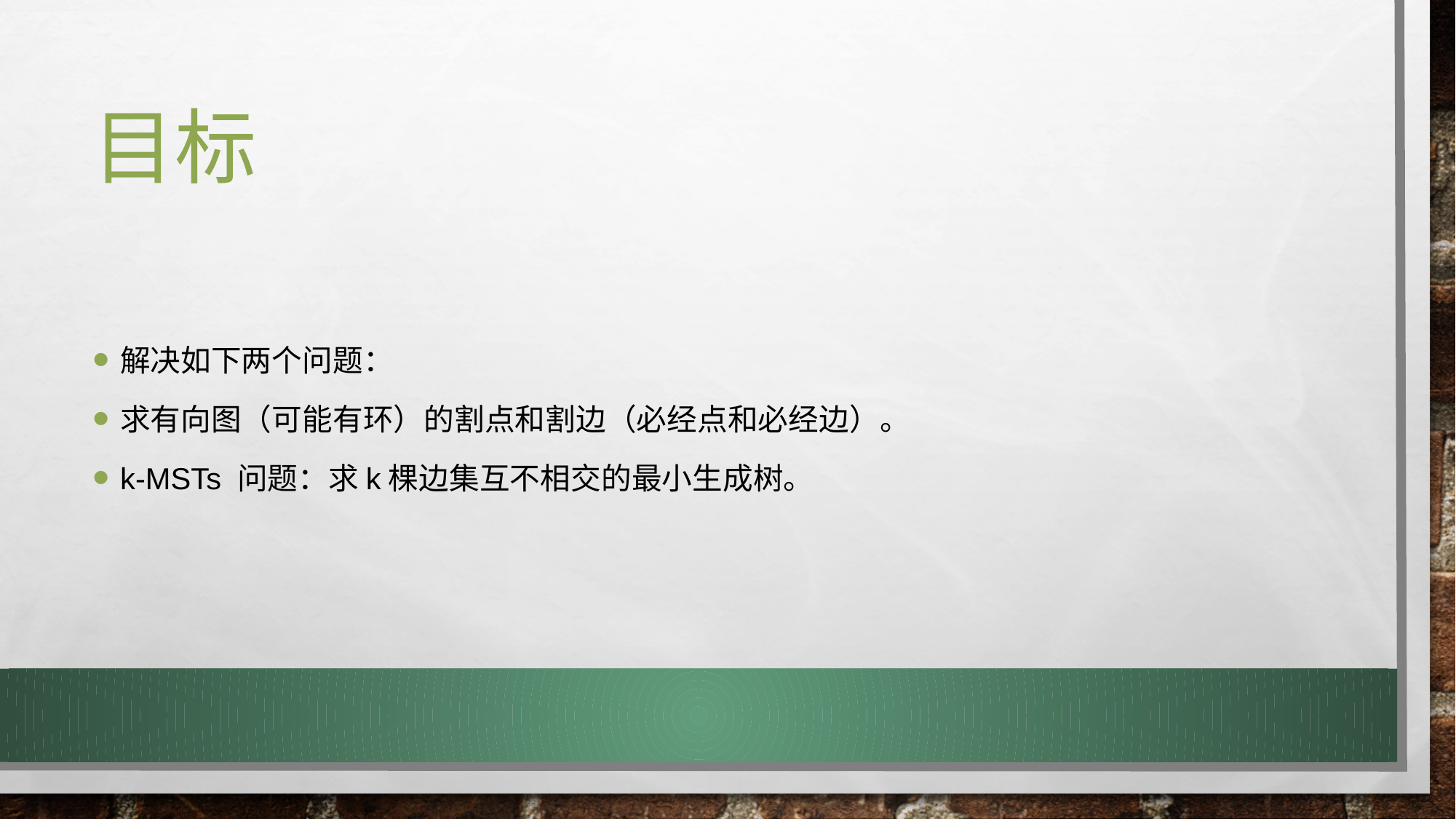

# 目标
解决如下两个问题：
求有向图（可能有环）的割点和割边（必经点和必经边）。
k-MSTs 问题：求k棵边集互不相交的最小生成树。